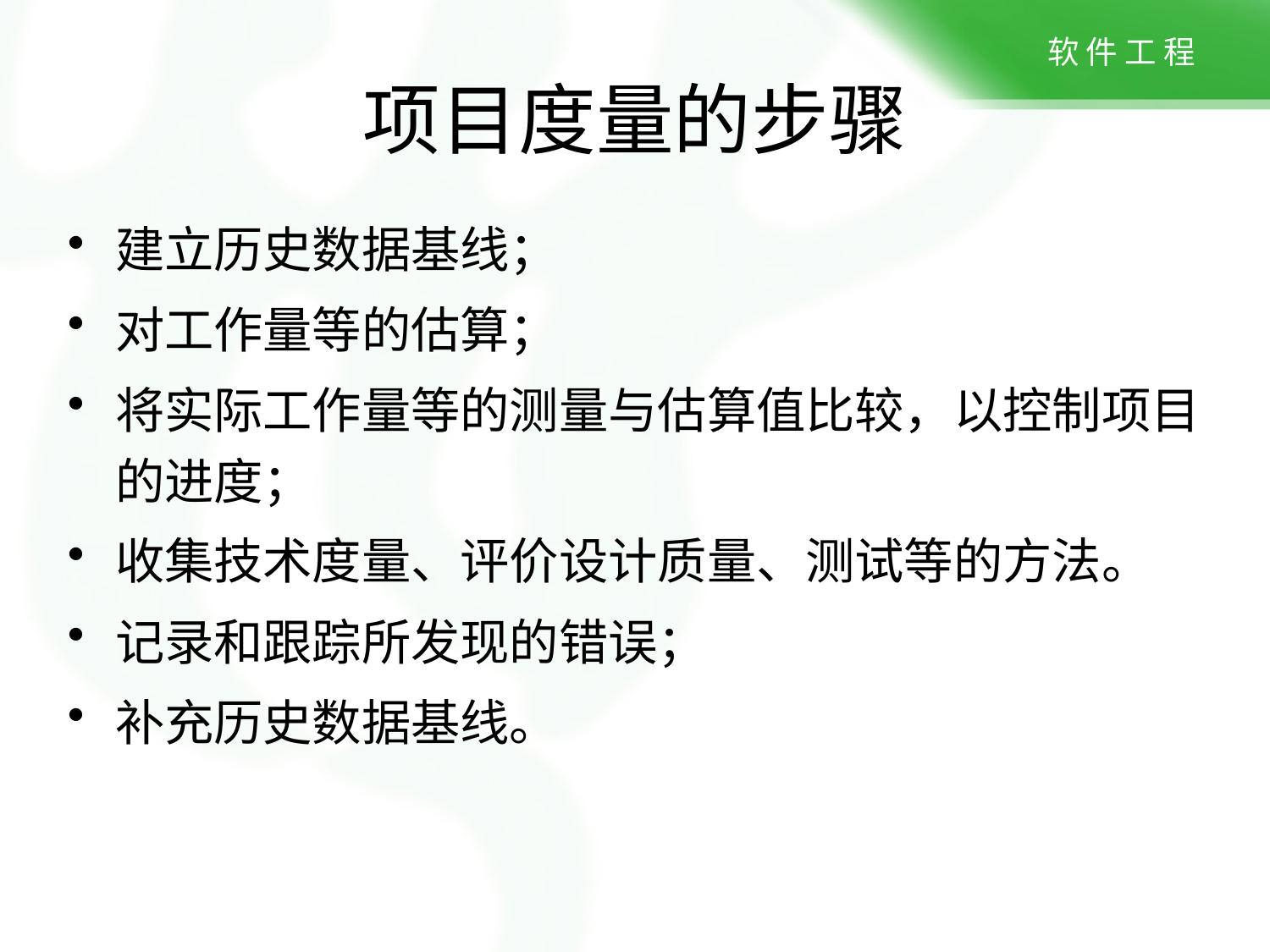

# 项目度量的步骤
建立历史数据基线；
对工作量等的估算；
将实际工作量等的测量与估算值比较，以控制项目的进度；
收集技术度量、评价设计质量、测试等的方法。
记录和跟踪所发现的错误；
补充历史数据基线。